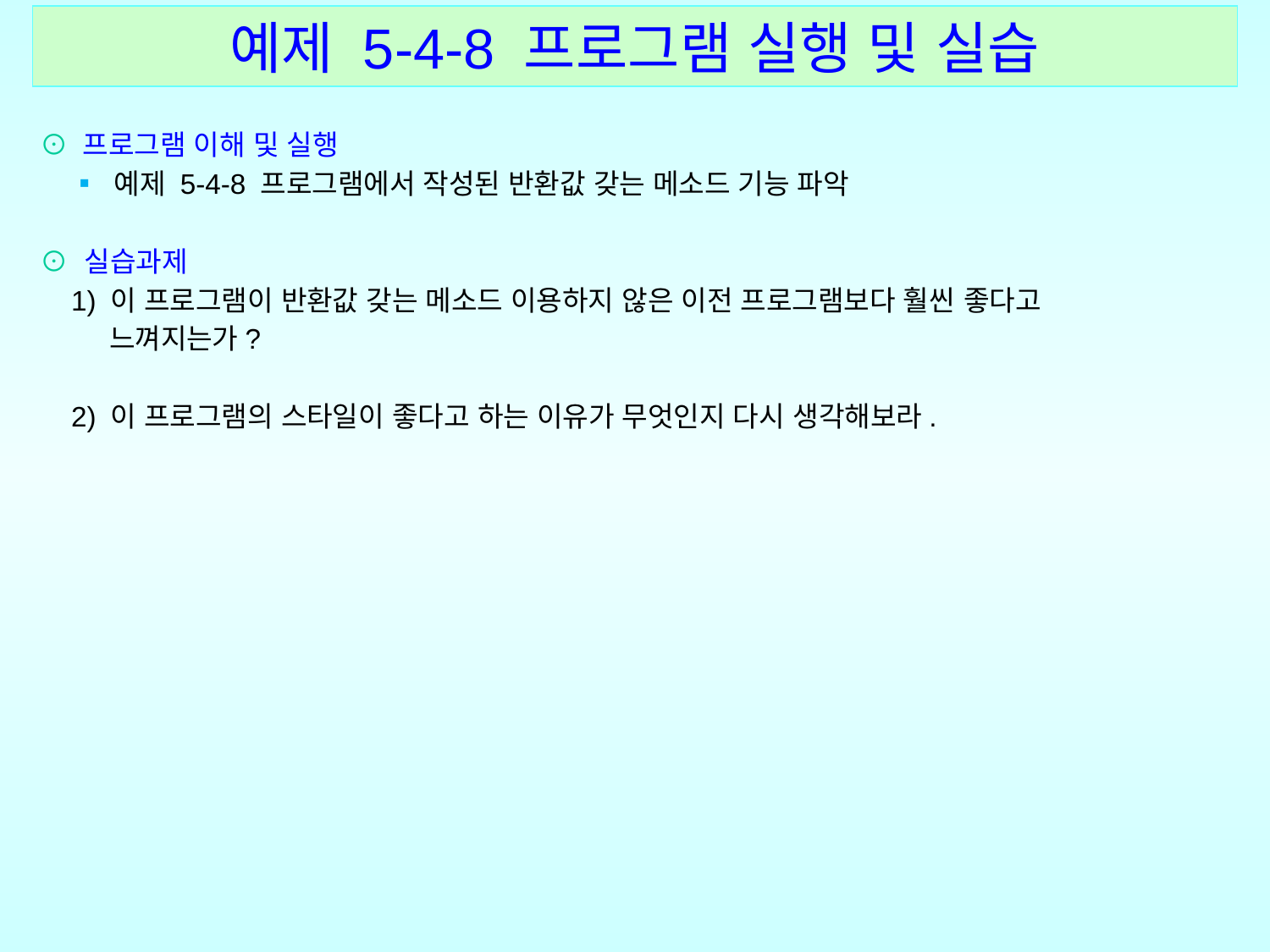

예제 5-4-8 프로그램 실행 및 실습
⊙ 프로그램 이해 및 실행
    ▪ 예제 5-4-8 프로그램에서 작성된 반환값 갖는 메소드 기능 파악

⊙ 실습과제
    1) 이 프로그램이 반환값 갖는 메소드 이용하지 않은 이전 프로그램보다 훨씬 좋다고
        느껴지는가?

    2) 이 프로그램의 스타일이 좋다고 하는 이유가 무엇인지 다시 생각해보라.